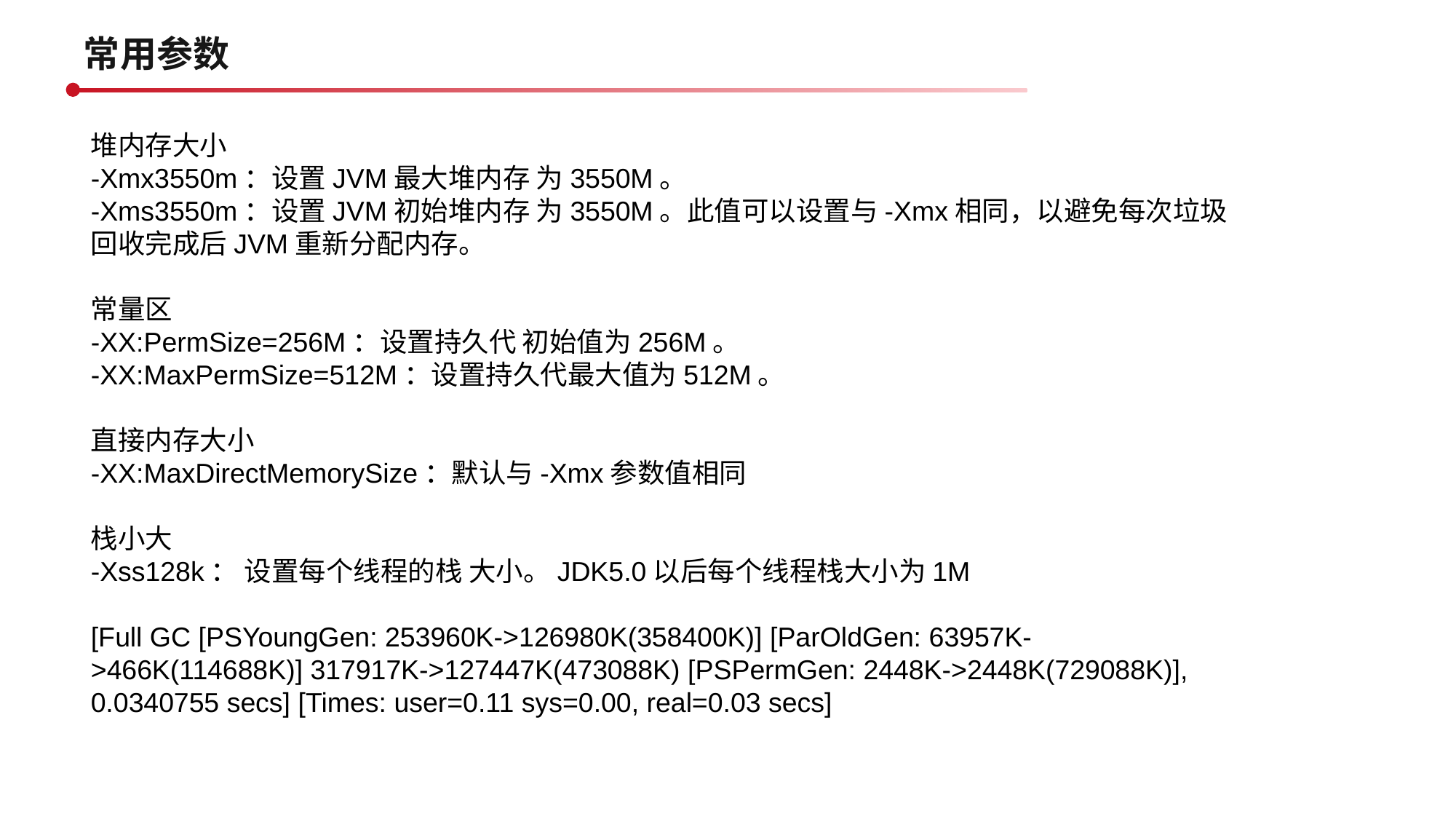

常用参数

堆内存大小
-Xmx3550m：设置JVM最大堆内存 为3550M。 
-Xms3550m：设置JVM初始堆内存 为3550M。此值可以设置与-Xmx相同，以避免每次垃圾回收完成后JVM重新分配内存。

常量区
-XX:PermSize=256M：设置持久代 初始值为256M。
-XX:MaxPermSize=512M：设置持久代最大值为512M。

直接内存大小
-XX:MaxDirectMemorySize：默认与-Xmx参数值相同

栈小大
-Xss128k： 设置每个线程的栈 大小。JDK5.0以后每个线程栈大小为1M

[Full GC [PSYoungGen: 253960K->126980K(358400K)] [ParOldGen: 63957K->466K(114688K)] 317917K->127447K(473088K) [PSPermGen: 2448K->2448K(729088K)], 0.0340755 secs] [Times: user=0.11 sys=0.00, real=0.03 secs]